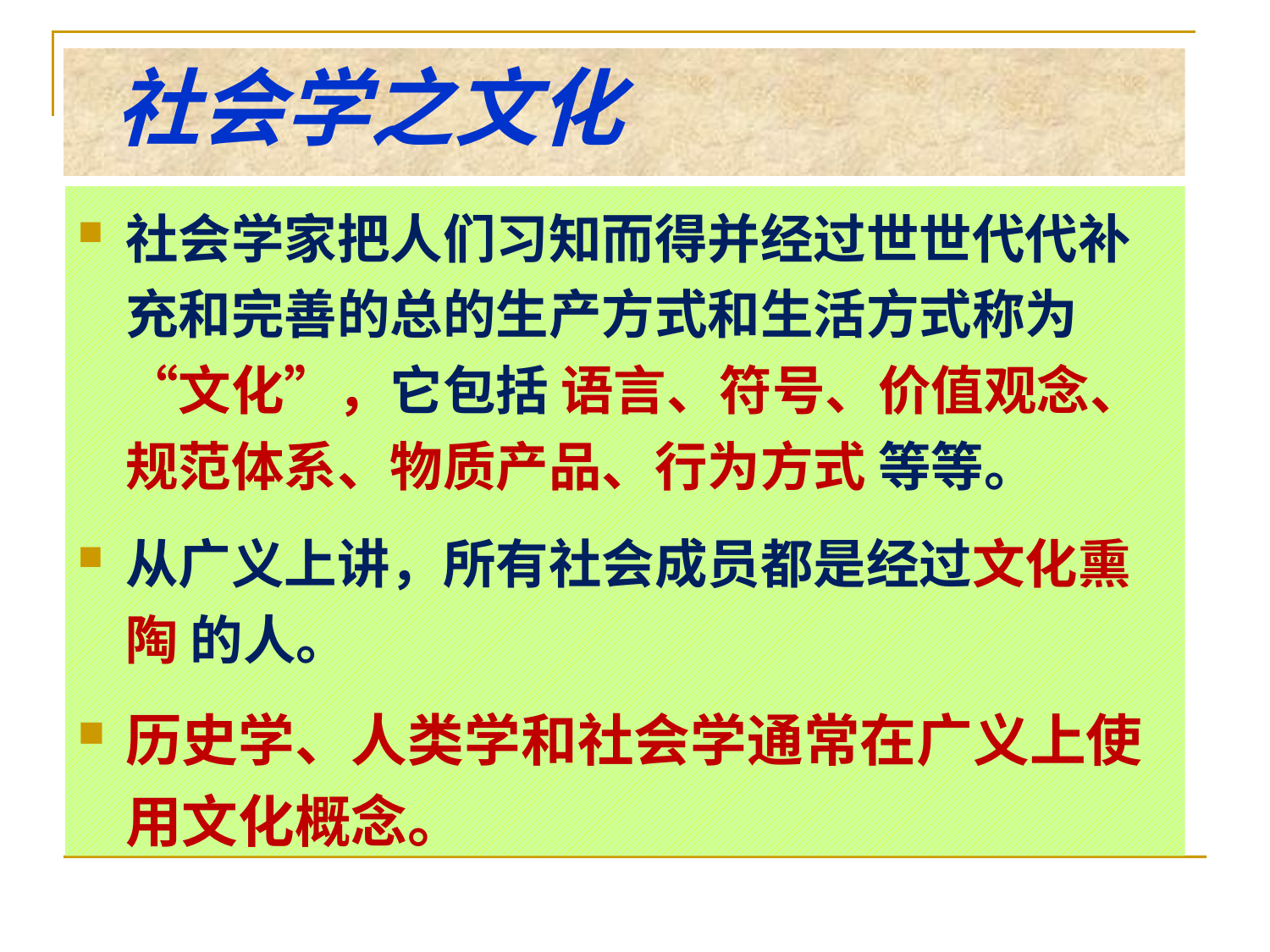

# 社会学之文化
社会学家把人们习知而得并经过世世代代补充和完善的总的生产方式和生活方式称为“文化”，它包括 语言、符号、价值观念、规范体系、物质产品、行为方式 等等。
从广义上讲，所有社会成员都是经过文化熏陶 的人。
历史学、人类学和社会学通常在广义上使用文化概念。

24